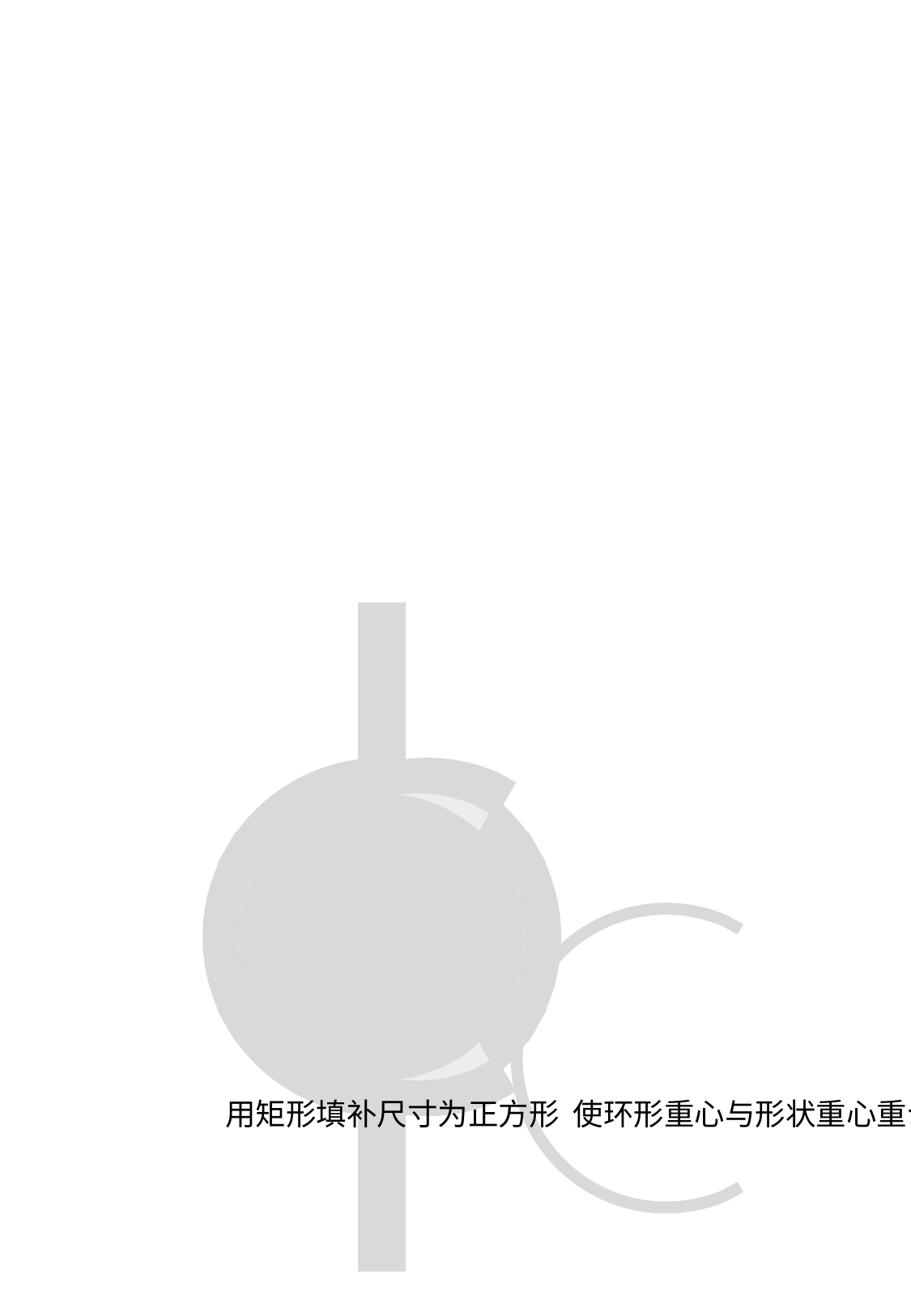

环缺填补

填补的尺寸

Ppt直接减除的尺寸

用矩形填补尺寸为正方形  使环形重心与形状重心重合